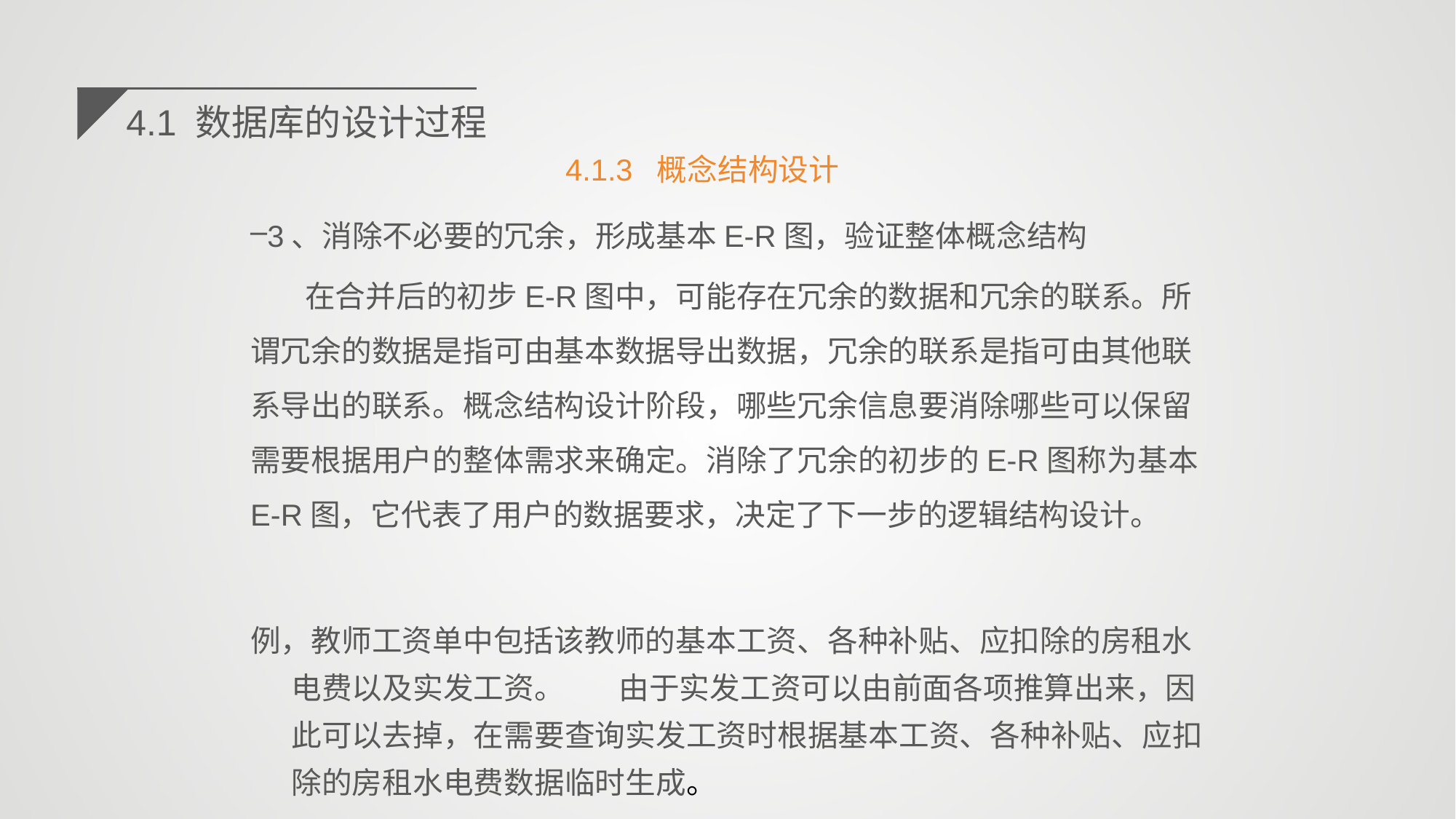

4.1 数据库的设计过程

4.1.3  概念结构设计
3、消除不必要的冗余，形成基本E-R图，验证整体概念结构
在合并后的初步E-R图中，可能存在冗余的数据和冗余的联系。所谓冗余的数据是指可由基本数据导出数据，冗余的联系是指可由其他联系导出的联系。概念结构设计阶段，哪些冗余信息要消除哪些可以保留需要根据用户的整体需求来确定。消除了冗余的初步的E-R图称为基本E-R图，它代表了用户的数据要求，决定了下一步的逻辑结构设计。

例，教师工资单中包括该教师的基本工资、各种补贴、应扣除的房租水电费以及实发工资。	由于实发工资可以由前面各项推算出来，因此可以去掉，在需要查询实发工资时根据基本工资、各种补贴、应扣除的房租水电费数据临时生成。